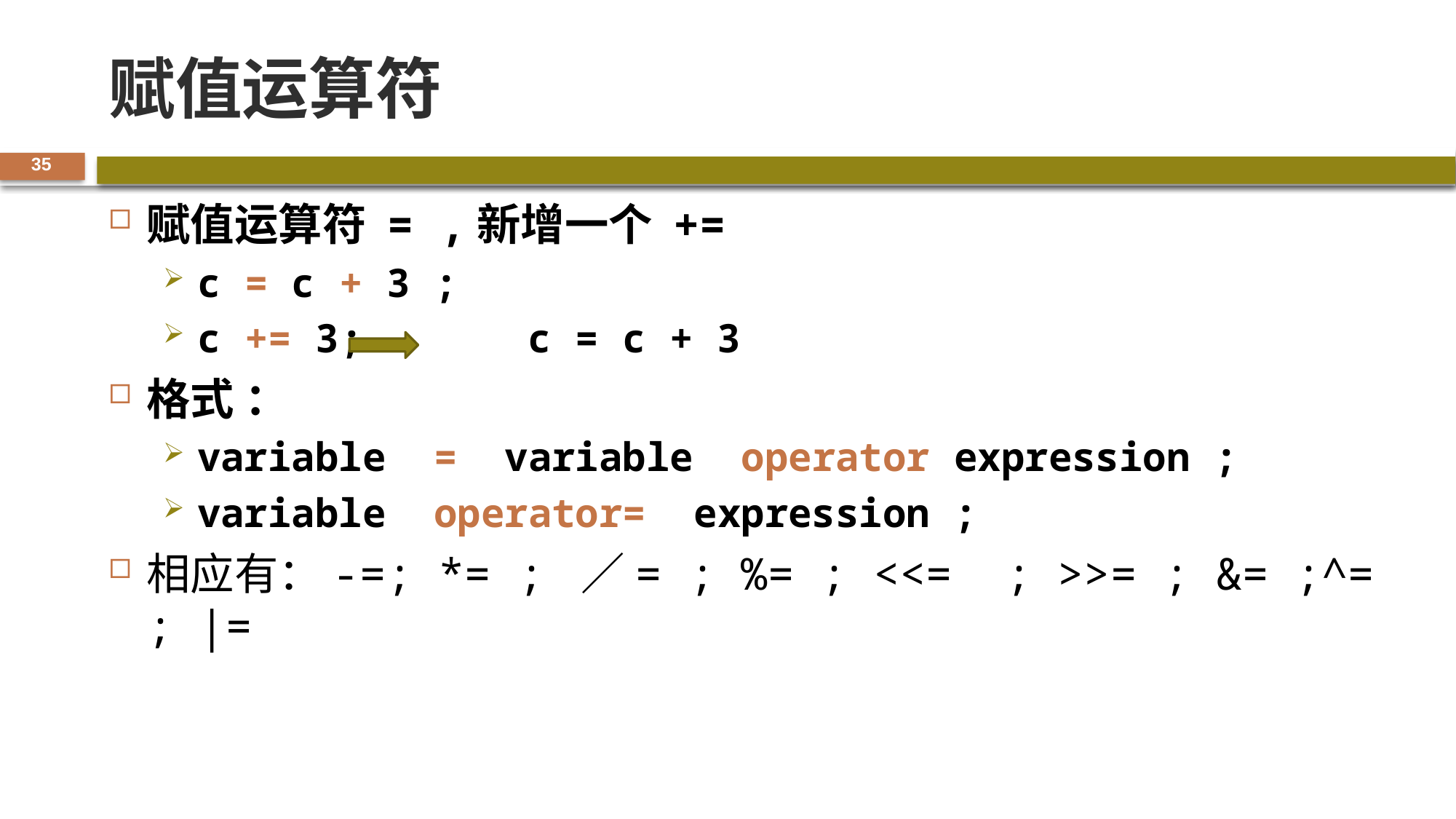

# 赋值运算符
35
赋值运算符 = ,新增一个 +=
c = c + 3 ;
c += 3;       c = c + 3
格式 ：
variable  =  variable  operator expression ;
variable  operator=  expression ;
相应有：-=; *= ; ／= ; %= ; <<=  ; >>= ; &= ;^= ; |=